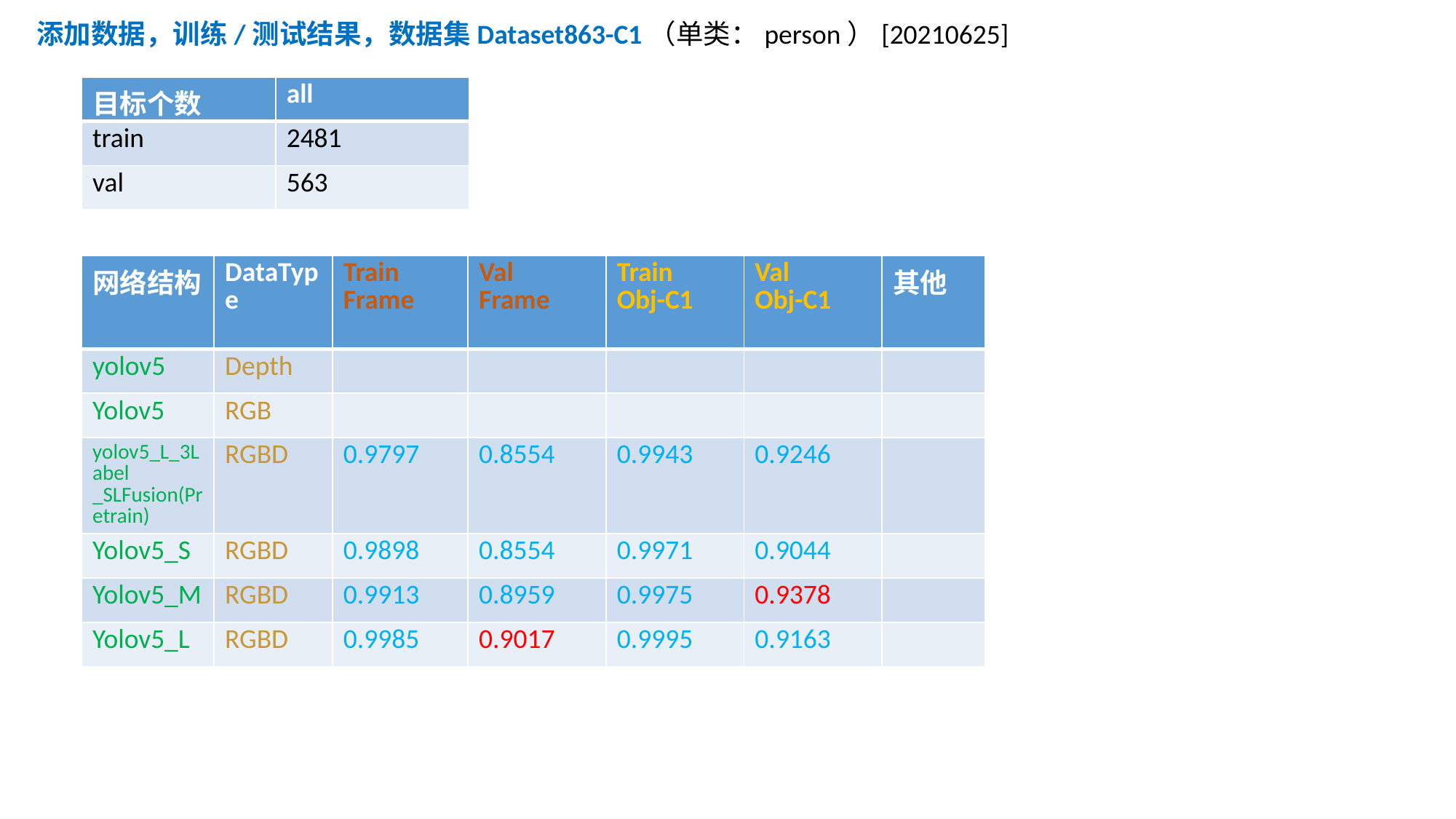

添加数据，训练/测试结果，数据集Dataset863-C1（单类：person）[20210625]
| 目标个数 | all |
| --- | --- |
| train | 2481 |
| val | 563 |
| 网络结构 | DataType | Train Frame | Val Frame | Train Obj-C1 | Val Obj-C1 | 其他 |
| --- | --- | --- | --- | --- | --- | --- |
| yolov5 | Depth |  |  |  |  |  |
| Yolov5 | RGB |  |  |  |  |  |
| yolov5\_L\_3Label \_SLFusion(Pretrain) | RGBD | 0.9797 | 0.8554 | 0.9943 | 0.9246 |  |
| Yolov5\_S | RGBD | 0.9898 | 0.8554 | 0.9971 | 0.9044 |  |
| Yolov5\_M | RGBD | 0.9913 | 0.8959 | 0.9975 | 0.9378 |  |
| Yolov5\_L | RGBD | 0.9985 | 0.9017 | 0.9995 | 0.9163 |  |